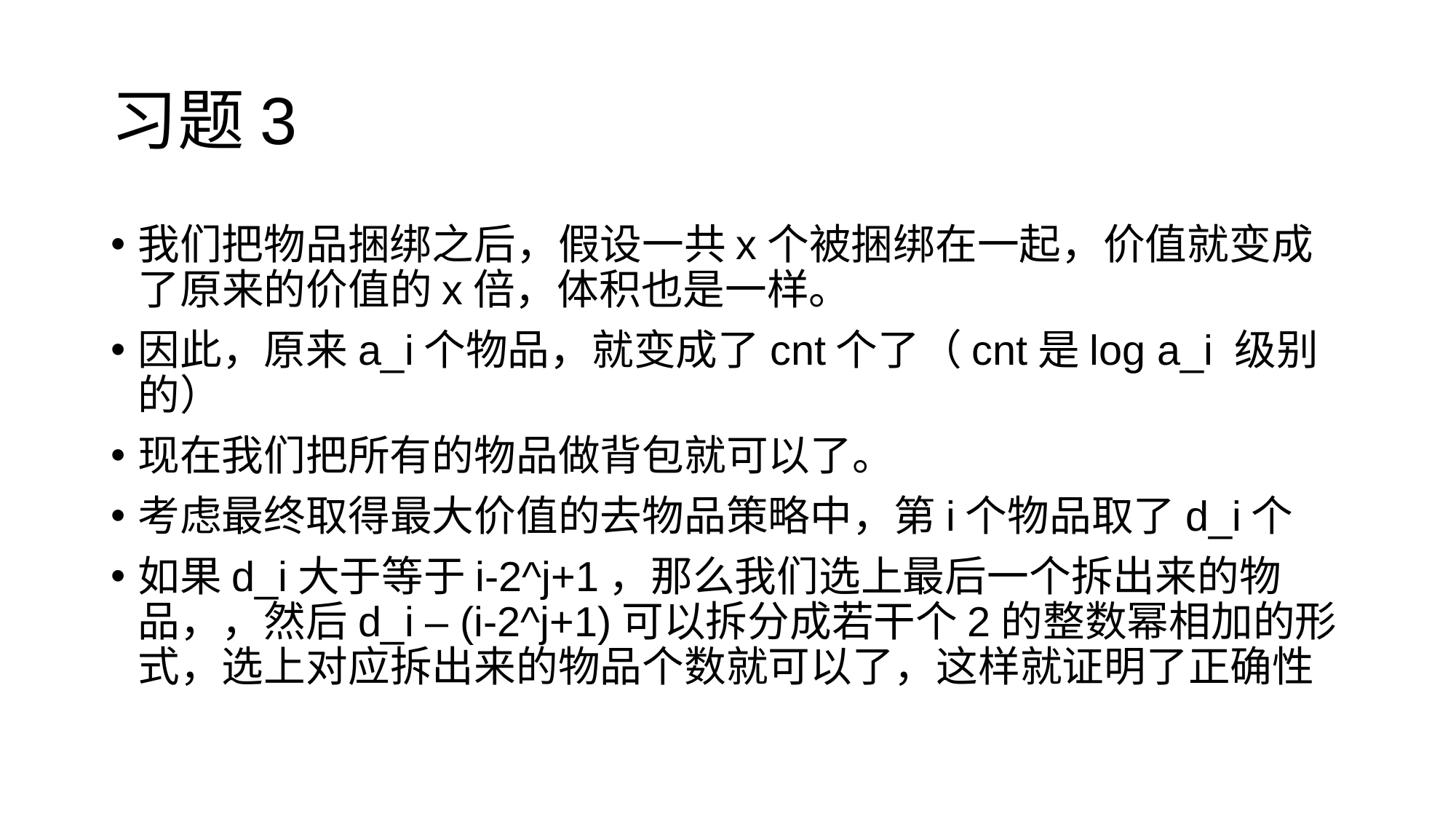

# 习题3
我们把物品捆绑之后，假设一共x个被捆绑在一起，价值就变成了原来的价值的x倍，体积也是一样。
因此，原来a_i个物品，就变成了cnt个了（cnt是log a_i 级别的）
现在我们把所有的物品做背包就可以了。
考虑最终取得最大价值的去物品策略中，第i个物品取了d_i个
如果d_i大于等于i-2^j+1，那么我们选上最后一个拆出来的物品，，然后d_i – (i-2^j+1)可以拆分成若干个2的整数幂相加的形式，选上对应拆出来的物品个数就可以了，这样就证明了正确性